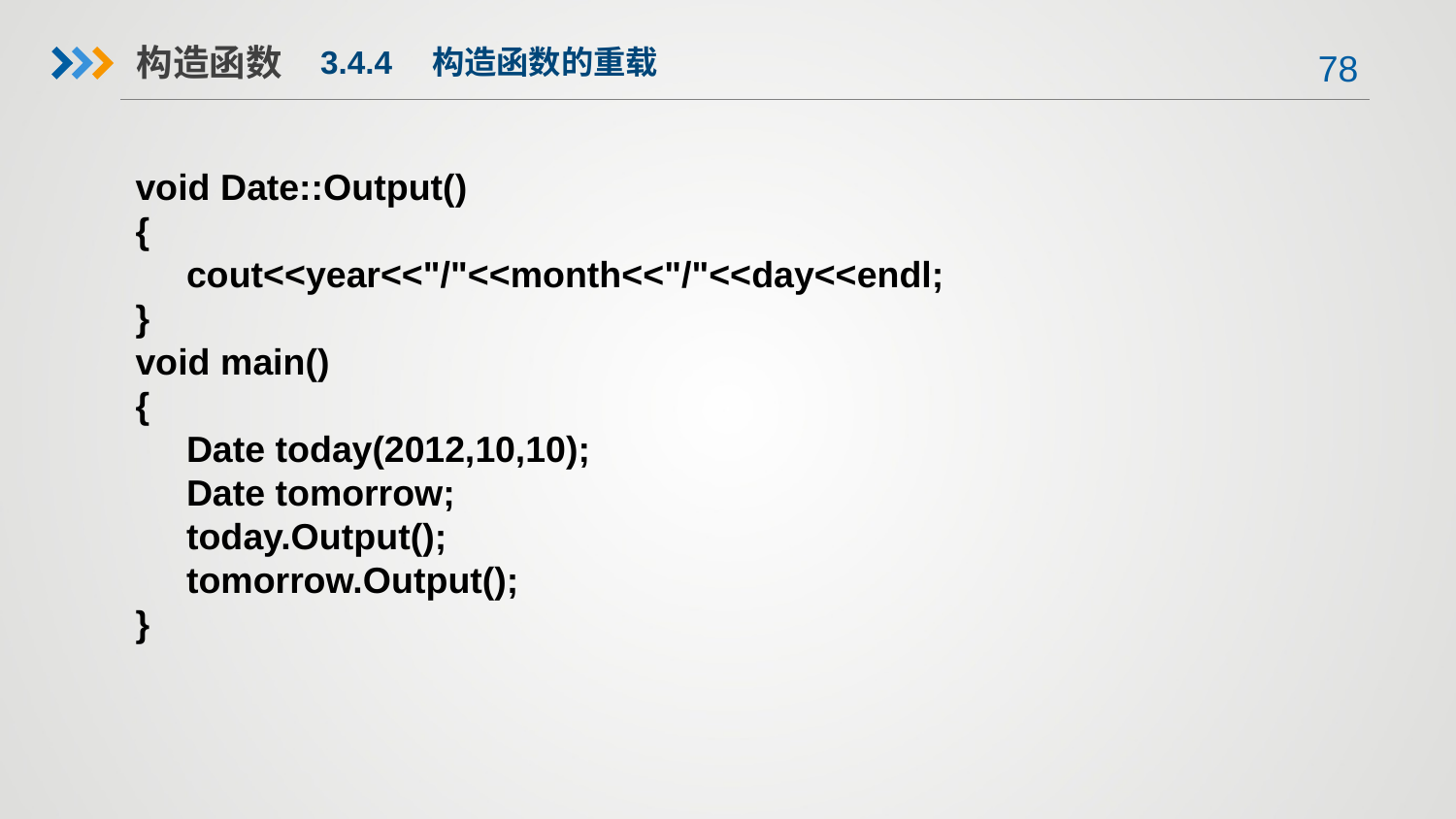

构造函数
3.4.4　构造函数的重载
void Date::Output()
{
     cout<<year<<"/"<<month<<"/"<<day<<endl;
}
void main()
{
     Date today(2012,10,10);
     Date tomorrow;
     today.Output();
     tomorrow.Output();
}